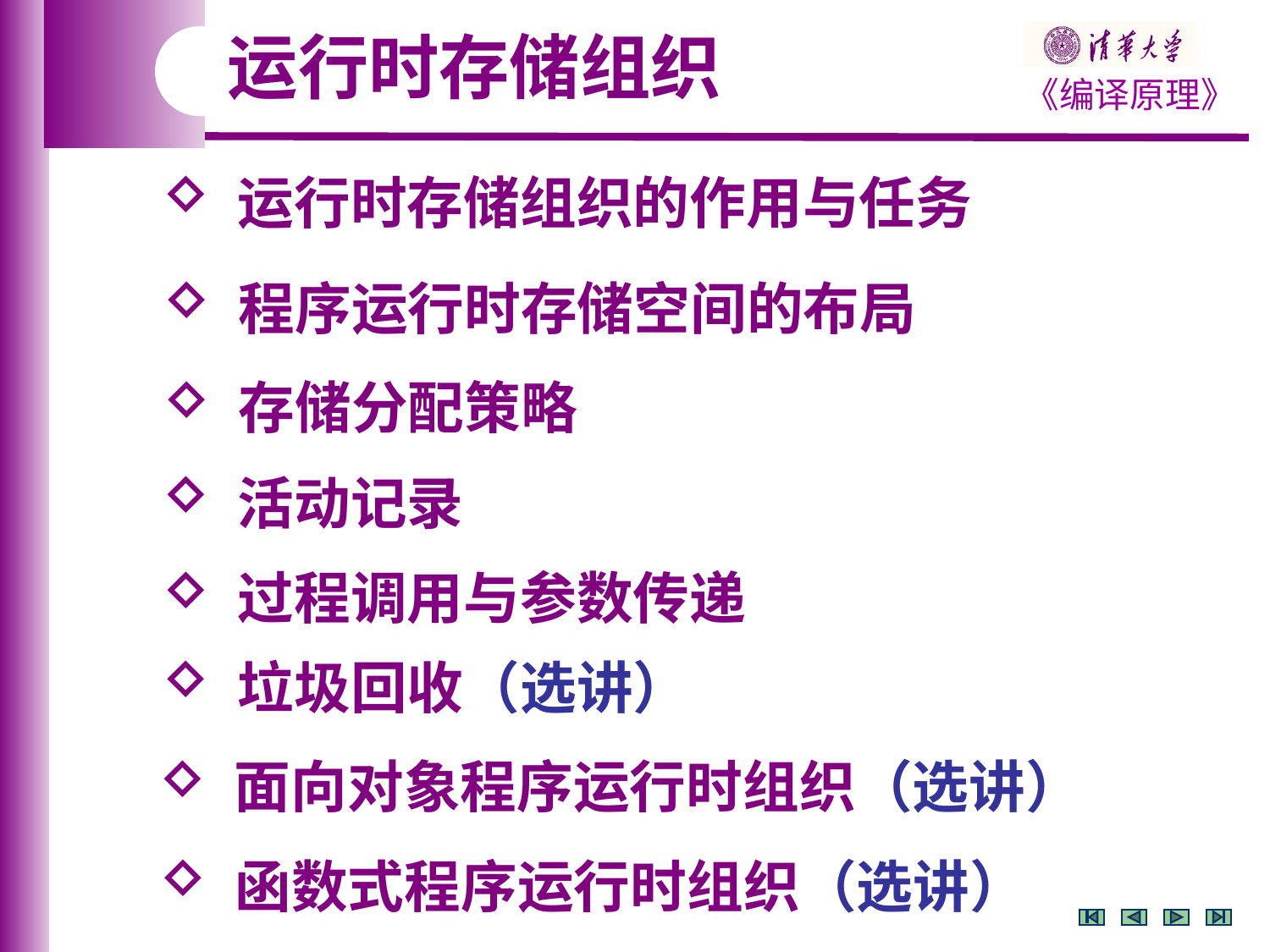

运行时存储组织
 运行时存储组织的作用与任务
 程序运行时存储空间的布局
 存储分配策略
 活动记录
 过程调用与参数传递
 垃圾回收（选讲）
 面向对象程序运行时组织（选讲）
 函数式程序运行时组织（选讲）